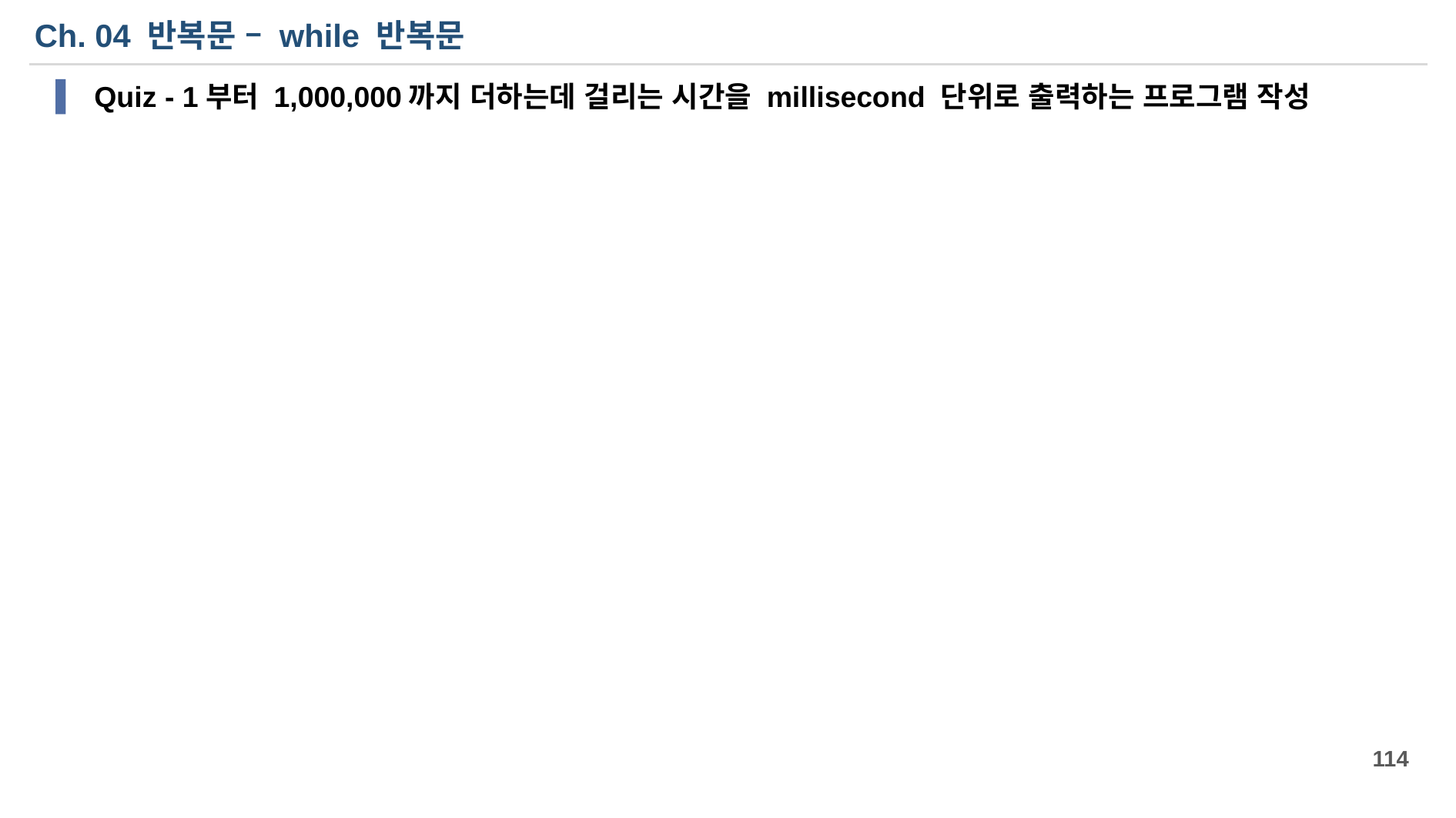

# Ch. 04 반복문 – while 반복문
 Quiz - 1부터 1,000,000까지 더하는데 걸리는 시간을 millisecond 단위로 출력하는 프로그램 작성

114